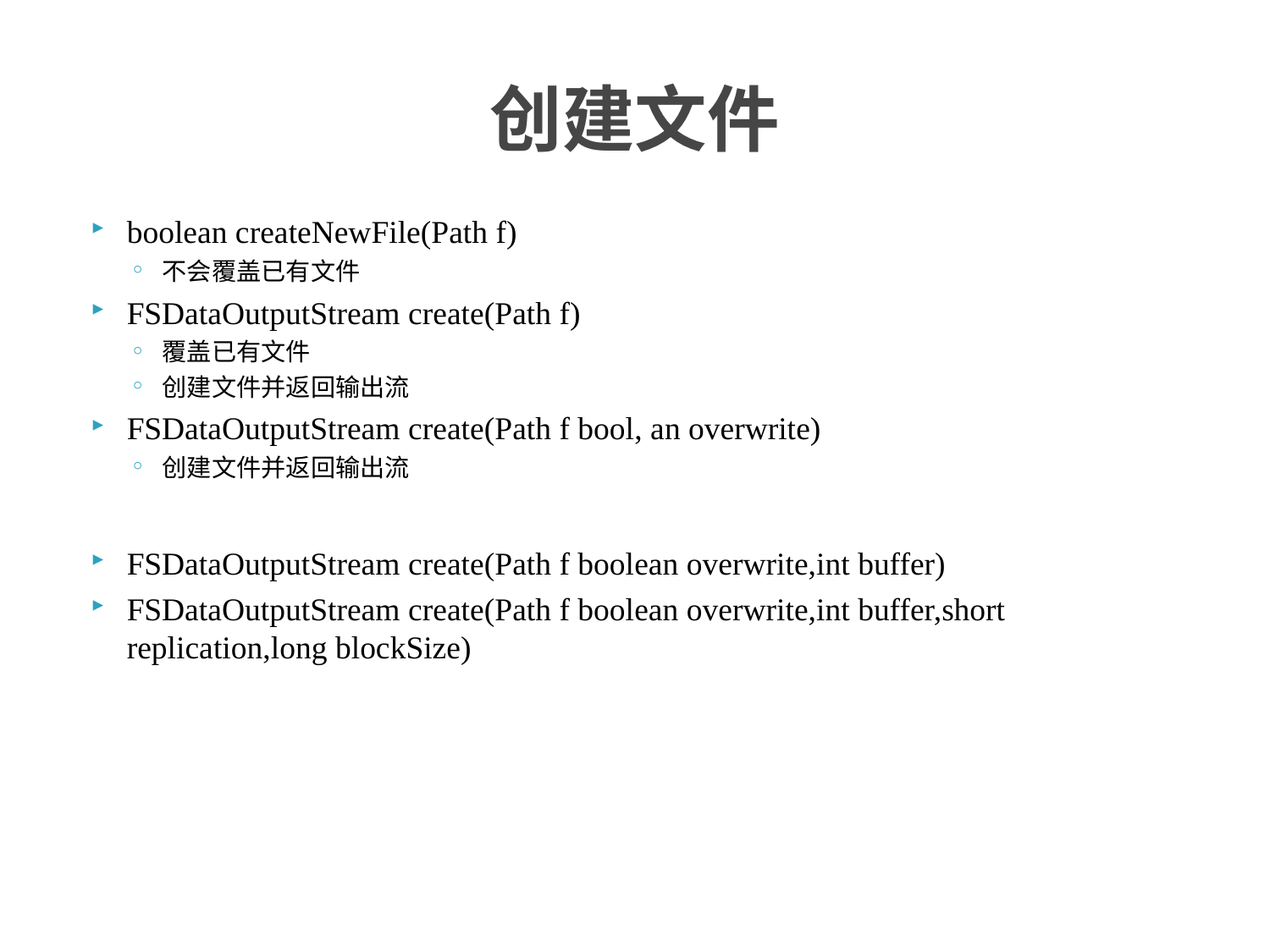

# 创建文件
boolean createNewFile(Path f)
不会覆盖已有文件
FSDataOutputStream create(Path f)
覆盖已有文件
创建文件并返回输出流
FSDataOutputStream create(Path f bool, an overwrite)
创建文件并返回输出流

FSDataOutputStream create(Path f boolean overwrite,int buffer)
FSDataOutputStream create(Path f boolean overwrite,int buffer,short replication,long blockSize)